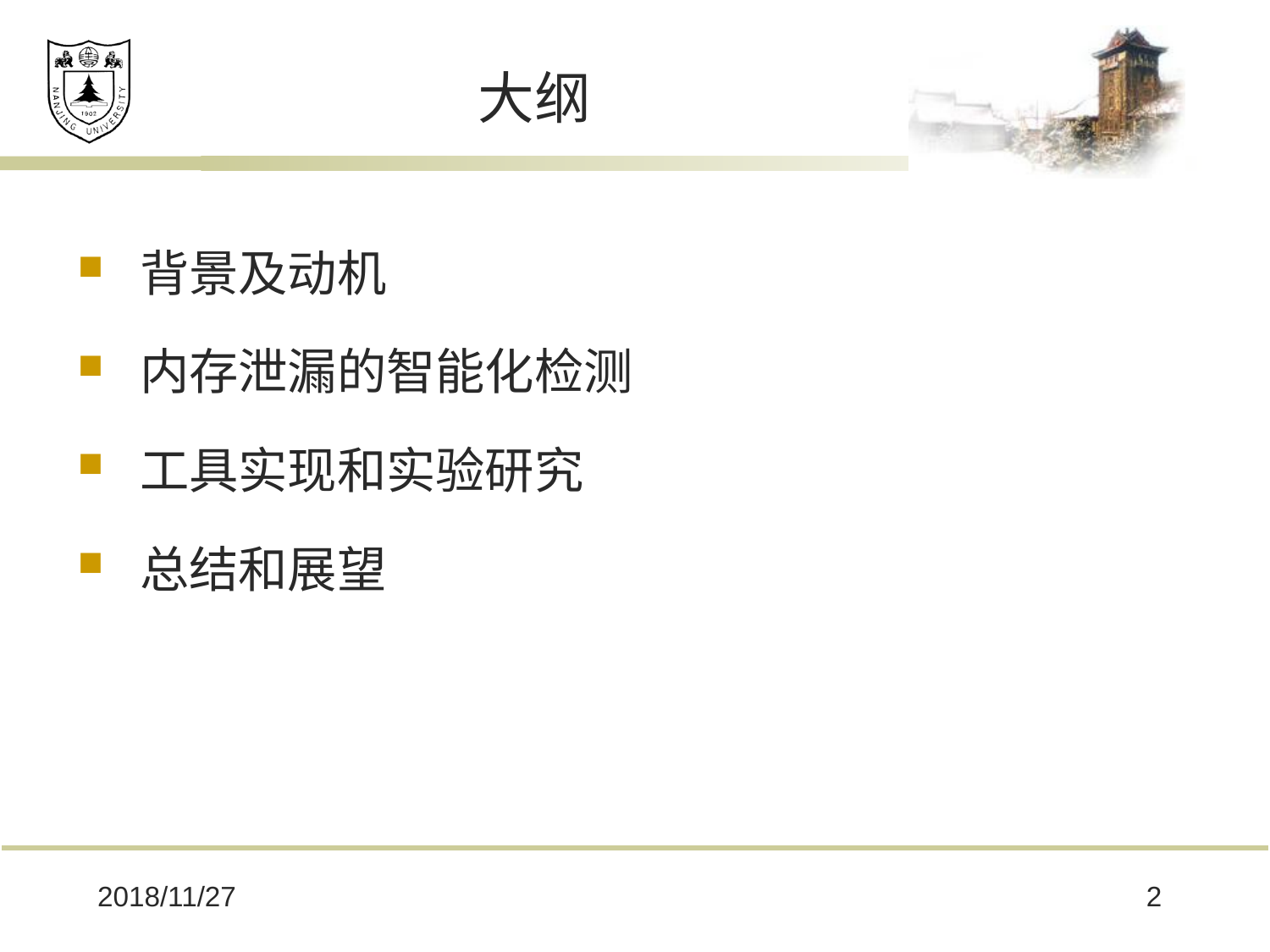

# 大纲
背景及动机
内存泄漏的智能化检测
工具实现和实验研究
总结和展望

2018/11/27
2